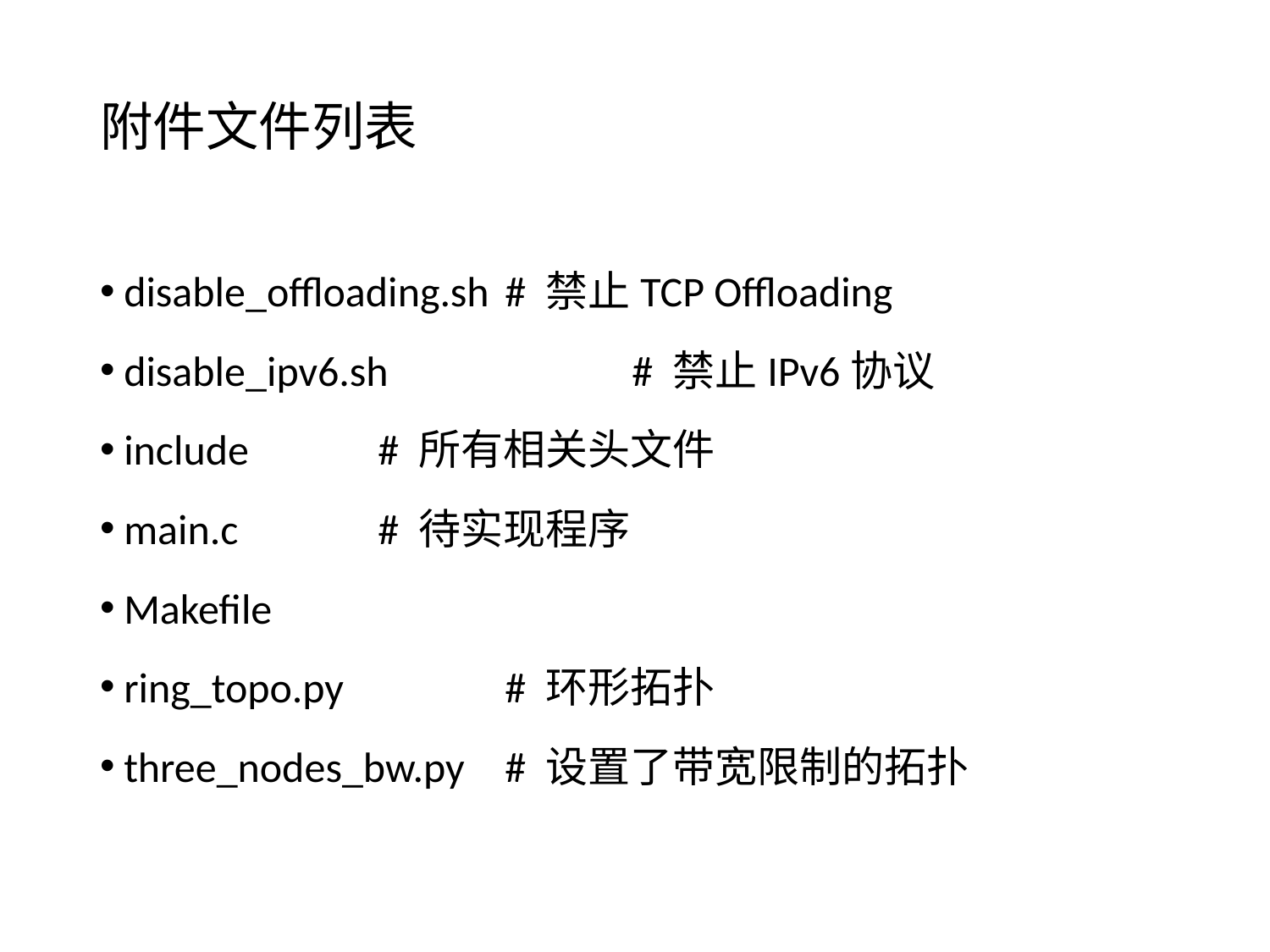

# 附件文件列表
disable_offloading.sh	# 禁止TCP Offloading
disable_ipv6.sh		# 禁止IPv6协议
include		# 所有相关头文件
main.c		# 待实现程序
Makefile
ring_topo.py		# 环形拓扑
three_nodes_bw.py	# 设置了带宽限制的拓扑
13